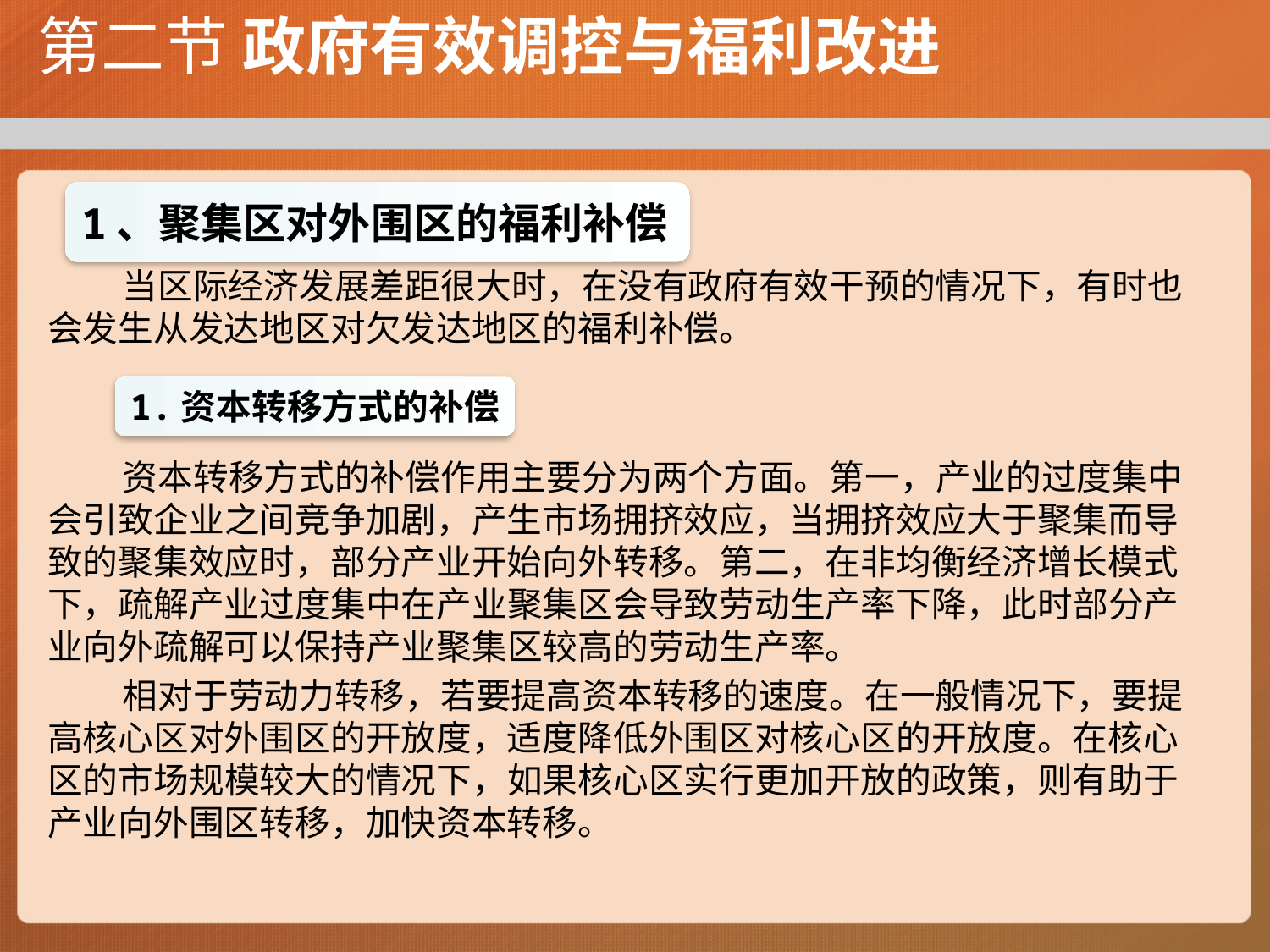

# 第二节 政府有效调控与福利改进
1、聚集区对外围区的福利补偿

当区际经济发展差距很大时，在没有政府有效干预的情况下，有时也会发生从发达地区对欠发达地区的福利补偿。

资本转移方式的补偿作用主要分为两个方面。第一，产业的过度集中会引致企业之间竞争加剧，产生市场拥挤效应，当拥挤效应大于聚集而导致的聚集效应时，部分产业开始向外转移。第二，在非均衡经济增长模式下，疏解产业过度集中在产业聚集区会导致劳动生产率下降，此时部分产业向外疏解可以保持产业聚集区较高的劳动生产率。
相对于劳动力转移，若要提高资本转移的速度。在一般情况下，要提高核心区对外围区的开放度，适度降低外围区对核心区的开放度。在核心区的市场规模较大的情况下，如果核心区实行更加开放的政策，则有助于产业向外围区转移，加快资本转移。
1.资本转移方式的补偿